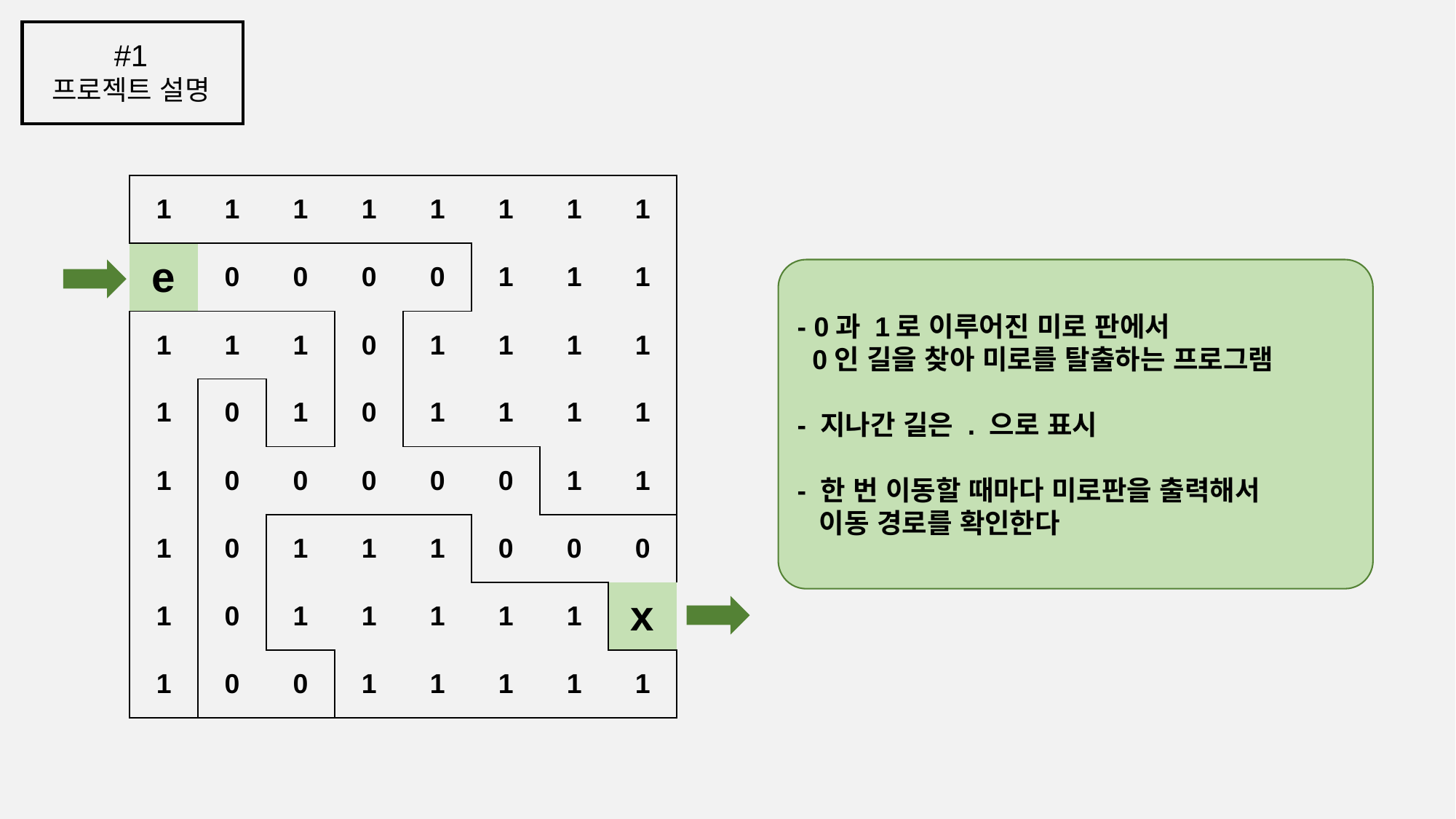

#1
프로젝트 설명

| 1 | 1 | 1 | 1 | 1 | 1 | 1 | 1 |
| --- | --- | --- | --- | --- | --- | --- | --- |
| e | 0 | 0 | 0 | 0 | 1 | 1 | 1 |
| 1 | 1 | 1 | 0 | 1 | 1 | 1 | 1 |
| 1 | 0 | 1 | 0 | 1 | 1 | 1 | 1 |
| 1 | 0 | 0 | 0 | 0 | 0 | 1 | 1 |
| 1 | 0 | 1 | 1 | 1 | 0 | 0 | 0 |
| 1 | 0 | 1 | 1 | 1 | 1 | 1 | x |
| 1 | 0 | 0 | 1 | 1 | 1 | 1 | 1 |

- 0과 1로 이루어진 미로 판에서
  0인 길을 찾아 미로를 탈출하는 프로그램

- 지나간 길은 . 으로 표시

- 한 번 이동할 때마다 미로판을 출력해서
  이동 경로를 확인한다